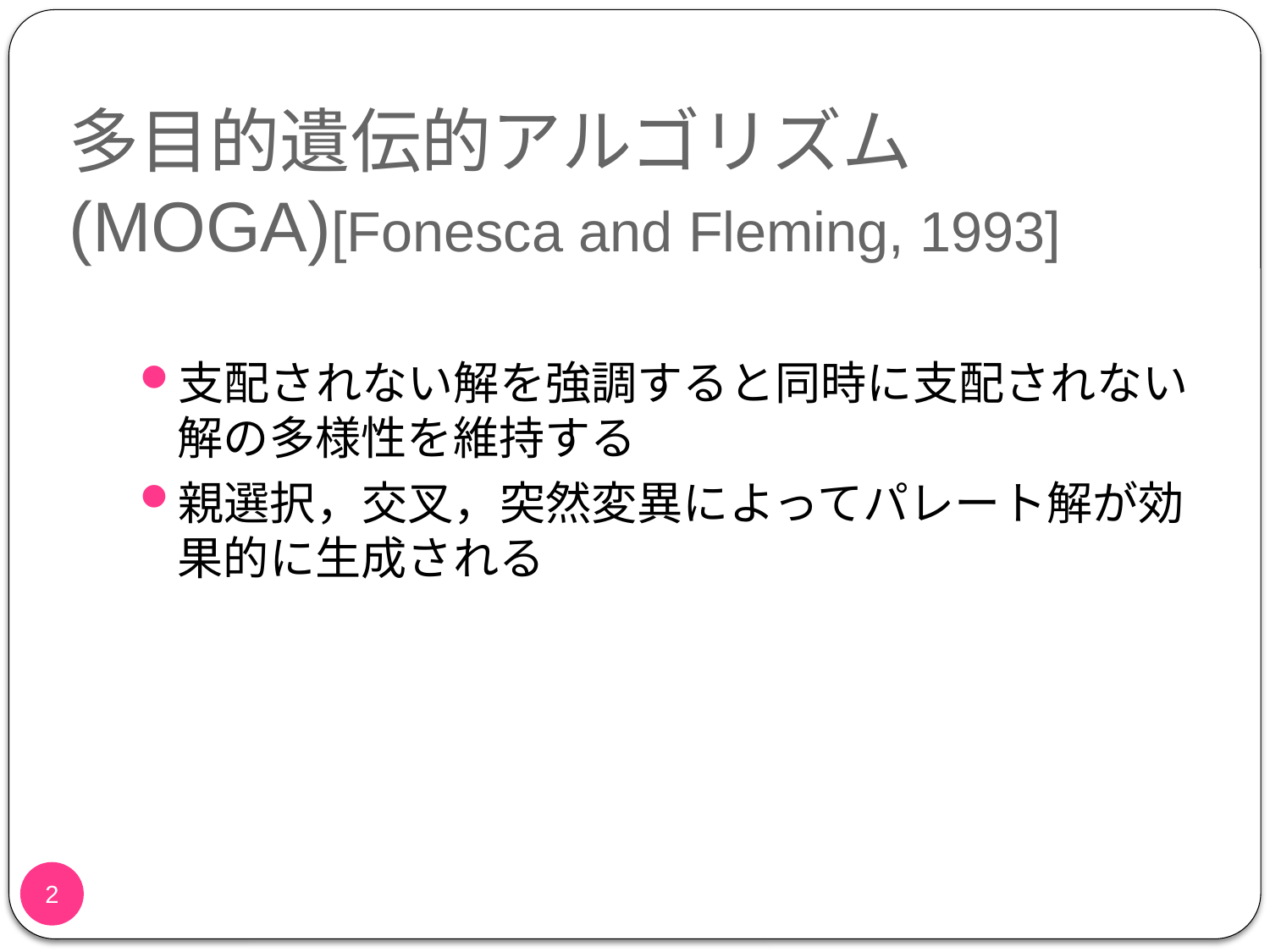

# 多目的遺伝的アルゴリズム(MOGA)[Fonesca and Fleming, 1993]
支配されない解を強調すると同時に支配されない解の多様性を維持する
親選択，交叉，突然変異によってパレート解が効果的に生成される

2